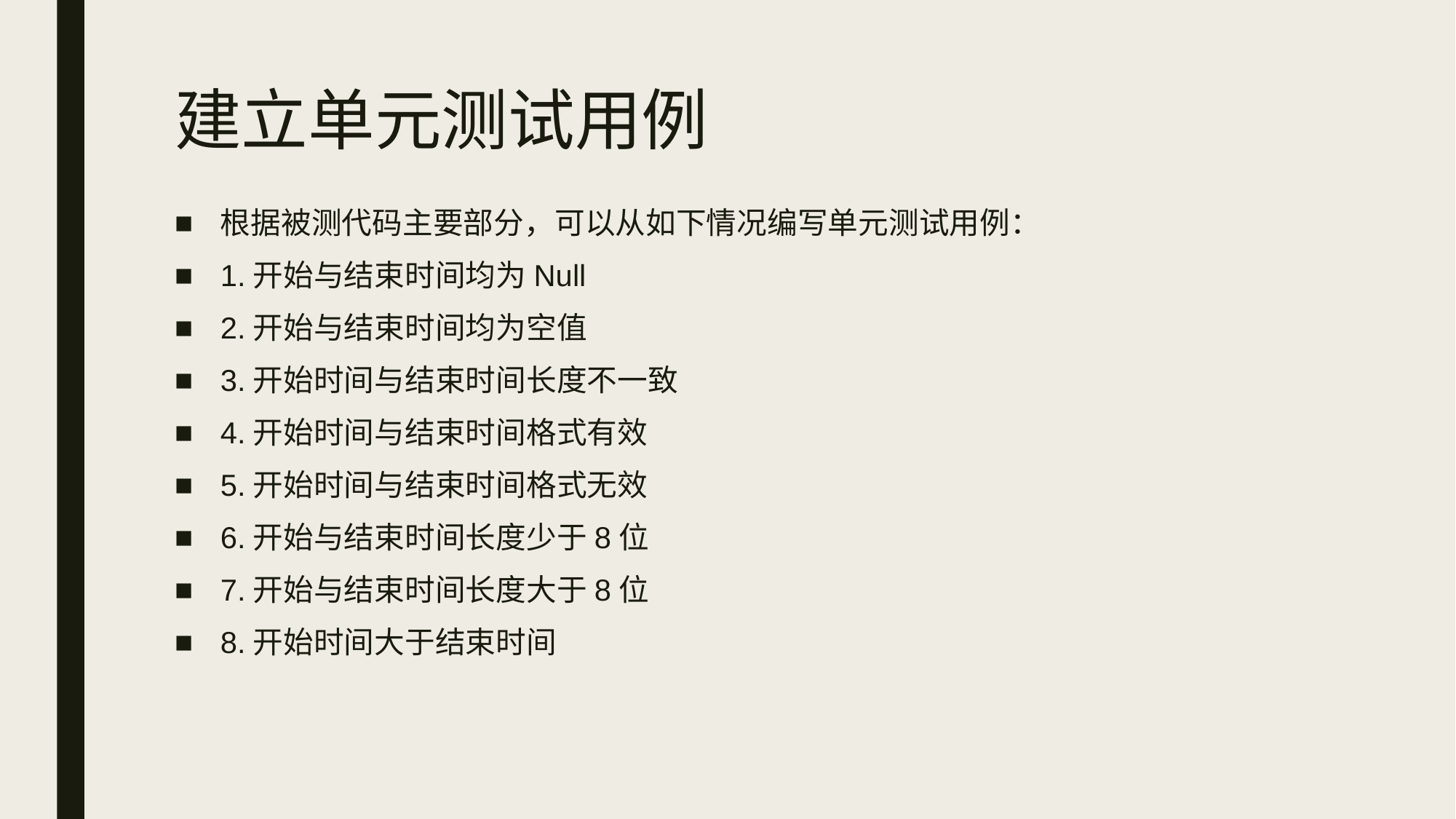

# 建立单元测试用例
根据被测代码主要部分，可以从如下情况编写单元测试用例：
1.开始与结束时间均为Null
2.开始与结束时间均为空值
3.开始时间与结束时间长度不一致
4.开始时间与结束时间格式有效
5.开始时间与结束时间格式无效
6.开始与结束时间长度少于8位
7.开始与结束时间长度大于8位
8.开始时间大于结束时间